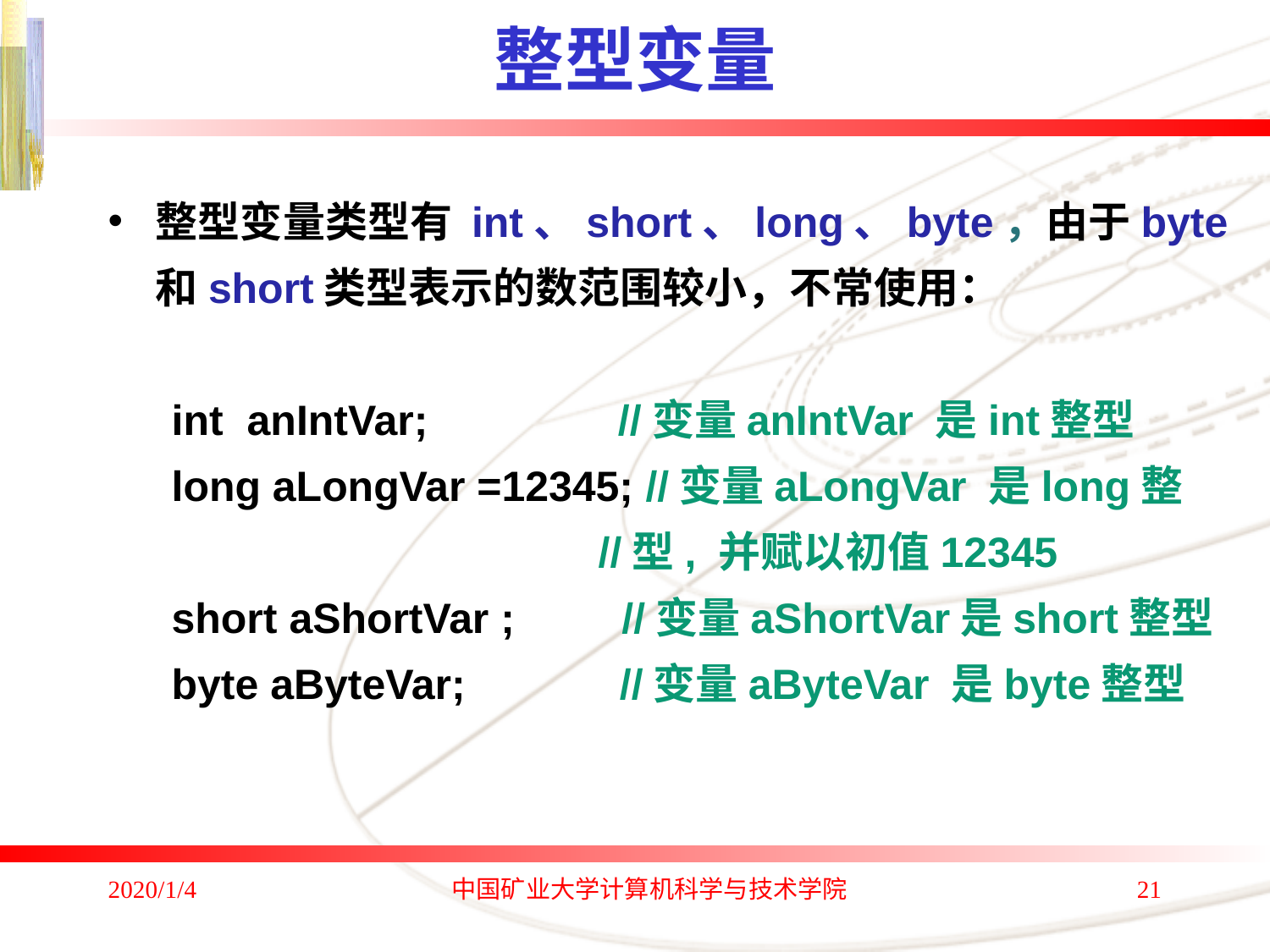

# 整型变量
整型变量类型有 int、short、long、byte，由于byte和short类型表示的数范围较小，不常使用：

int  anIntVar;                //变量anIntVar 是int整型
long aLongVar =12345; //变量aLongVar 是long整
                                    //型, 并赋以初值12345
short aShortVar ;         //变量aShortVar是short整型
byte aByteVar;             //变量aByteVar 是byte整型
2020/1/4
中国矿业大学计算机科学与技术学院
21